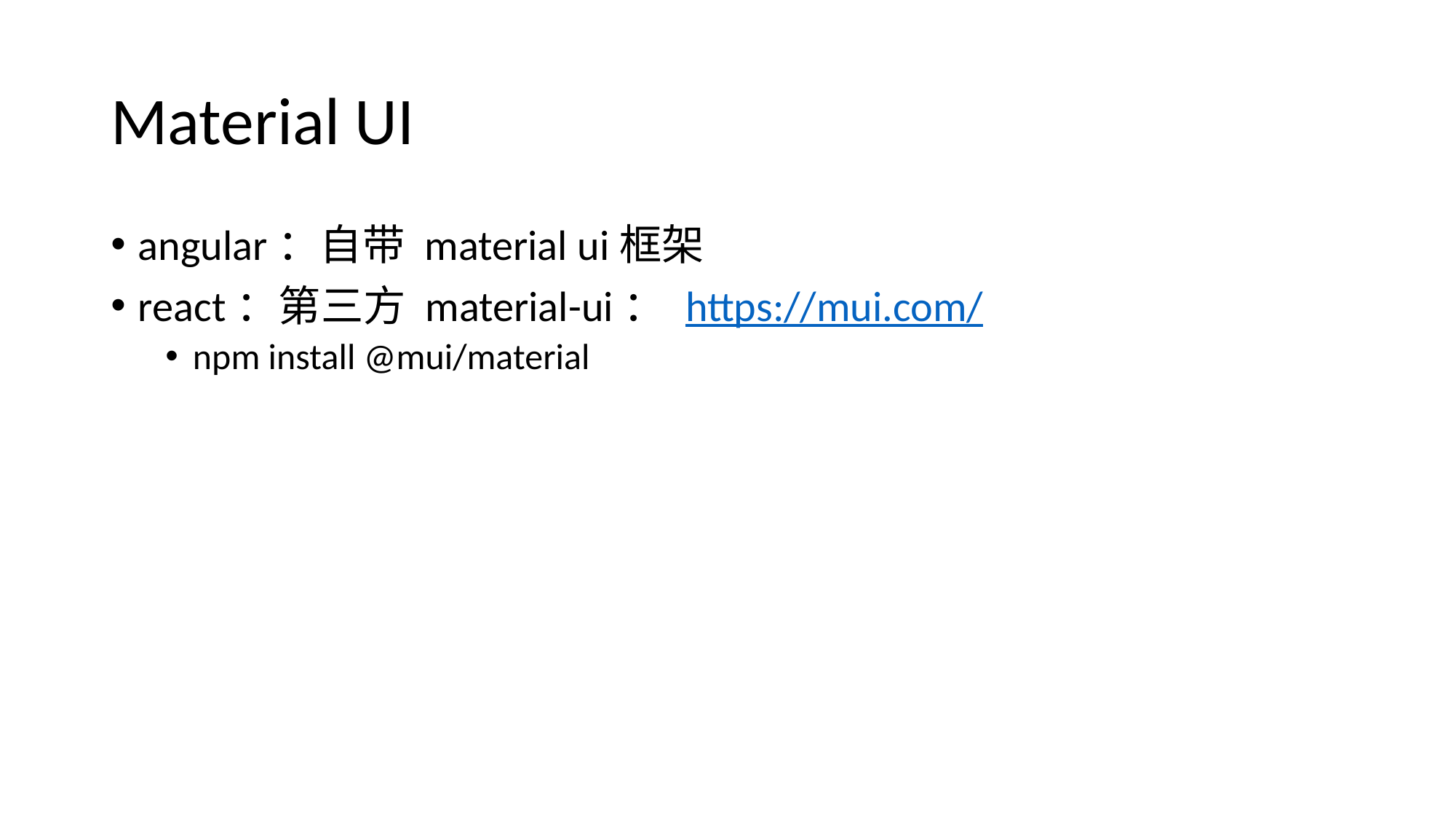

# Material UI
angular：自带 material ui框架
react：第三方 material-ui： https://mui.com/
npm install @mui/material